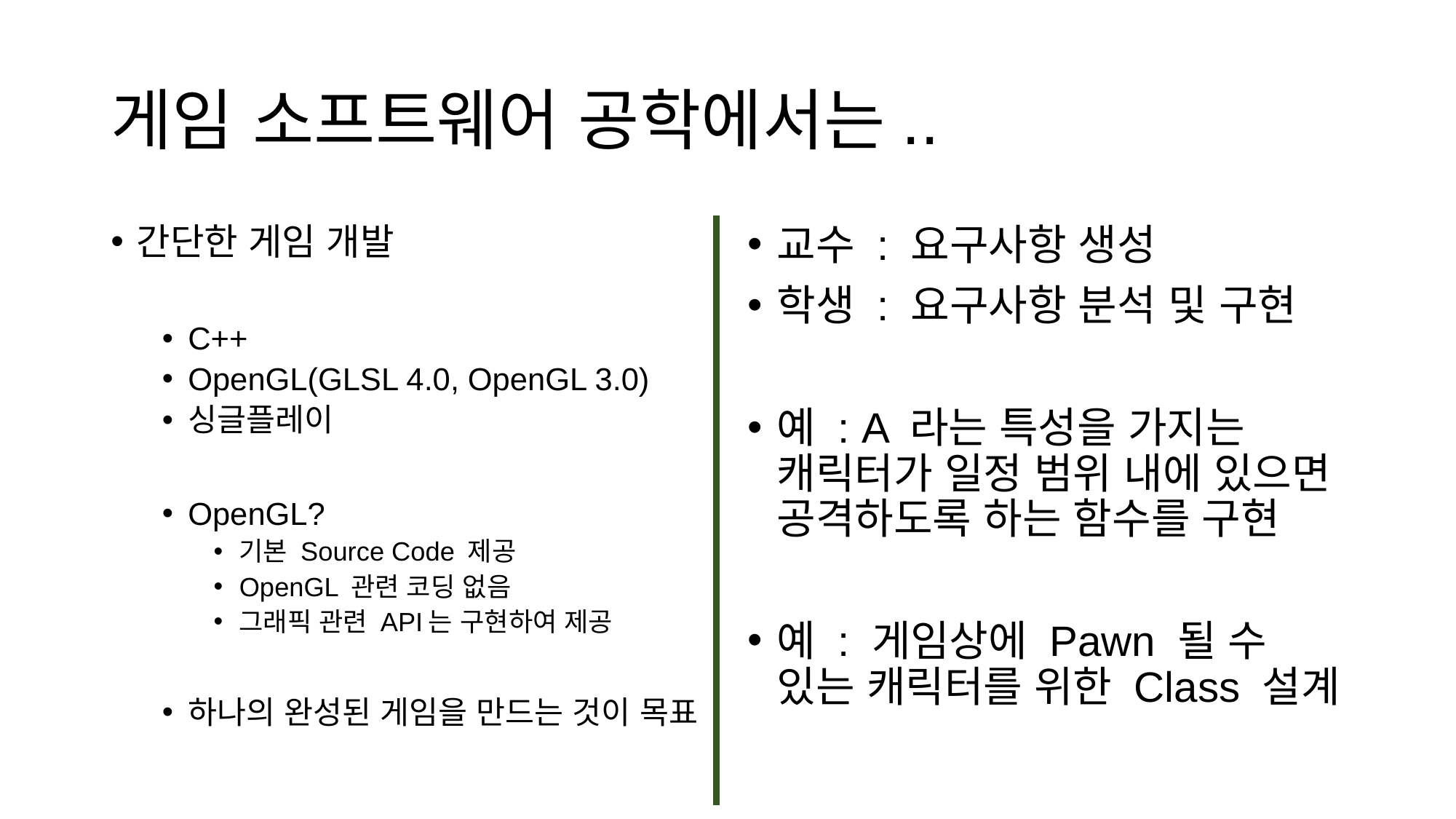

# 게임 소프트웨어 공학에서는..
간단한 게임 개발

C++
OpenGL(GLSL 4.0, OpenGL 3.0)
싱글플레이

OpenGL?
기본 Source Code 제공
OpenGL 관련 코딩 없음
그래픽 관련 API는 구현하여 제공

하나의 완성된 게임을 만드는 것이 목표
교수 : 요구사항 생성
학생 : 요구사항 분석 및 구현

예 : A 라는 특성을 가지는 캐릭터가 일정 범위 내에 있으면 공격하도록 하는 함수를 구현

예 : 게임상에 Pawn 될 수 있는 캐릭터를 위한 Class 설계